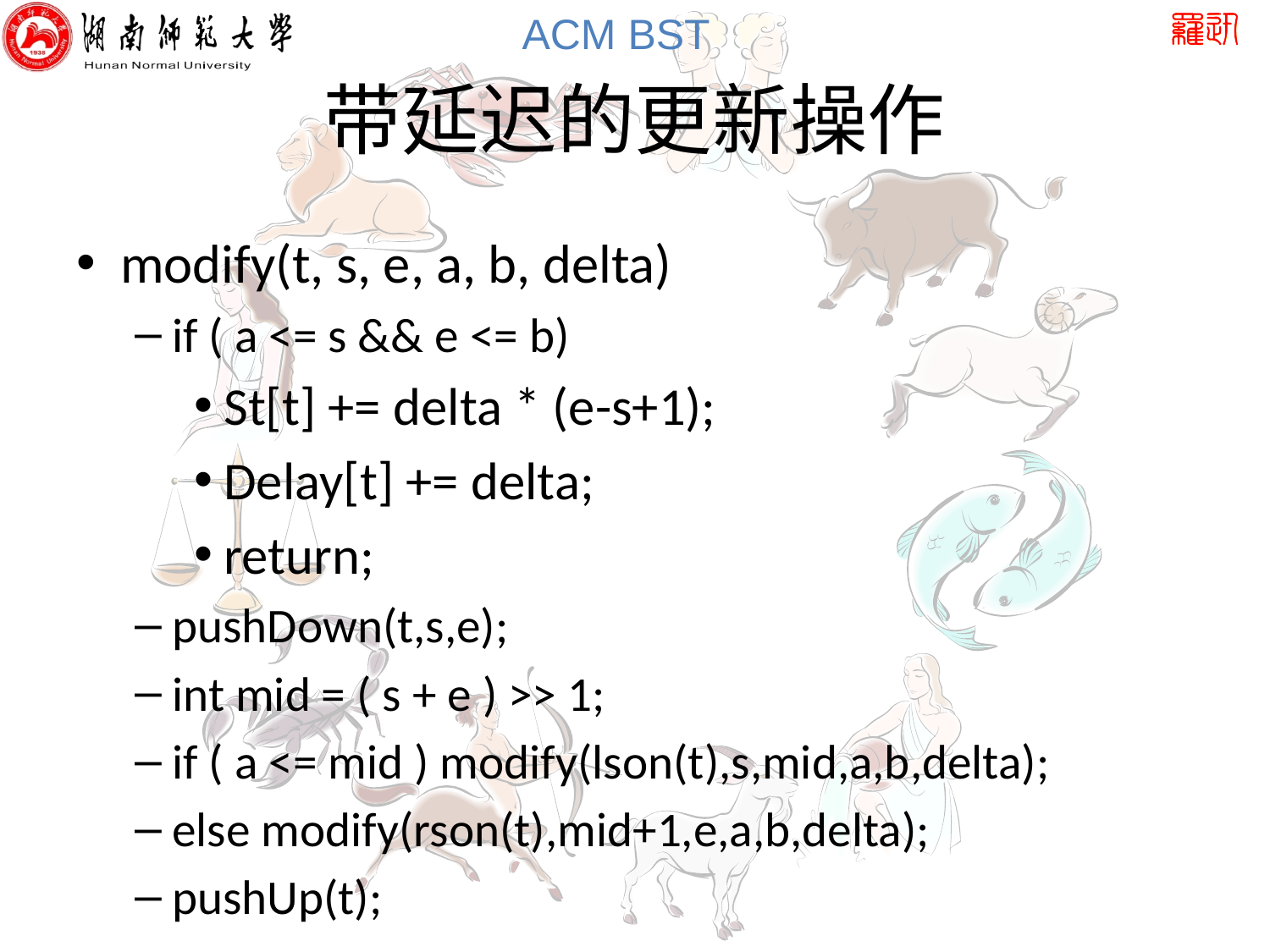

# 带延迟的更新操作
modify(t, s, e, a, b, delta)
if ( a <= s && e <= b)
St[t] += delta * (e-s+1);
Delay[t] += delta;
return;
pushDown(t,s,e);
int mid = ( s + e ) >> 1;
if ( a <= mid ) modify(lson(t),s,mid,a,b,delta);
else modify(rson(t),mid+1,e,a,b,delta);
pushUp(t);